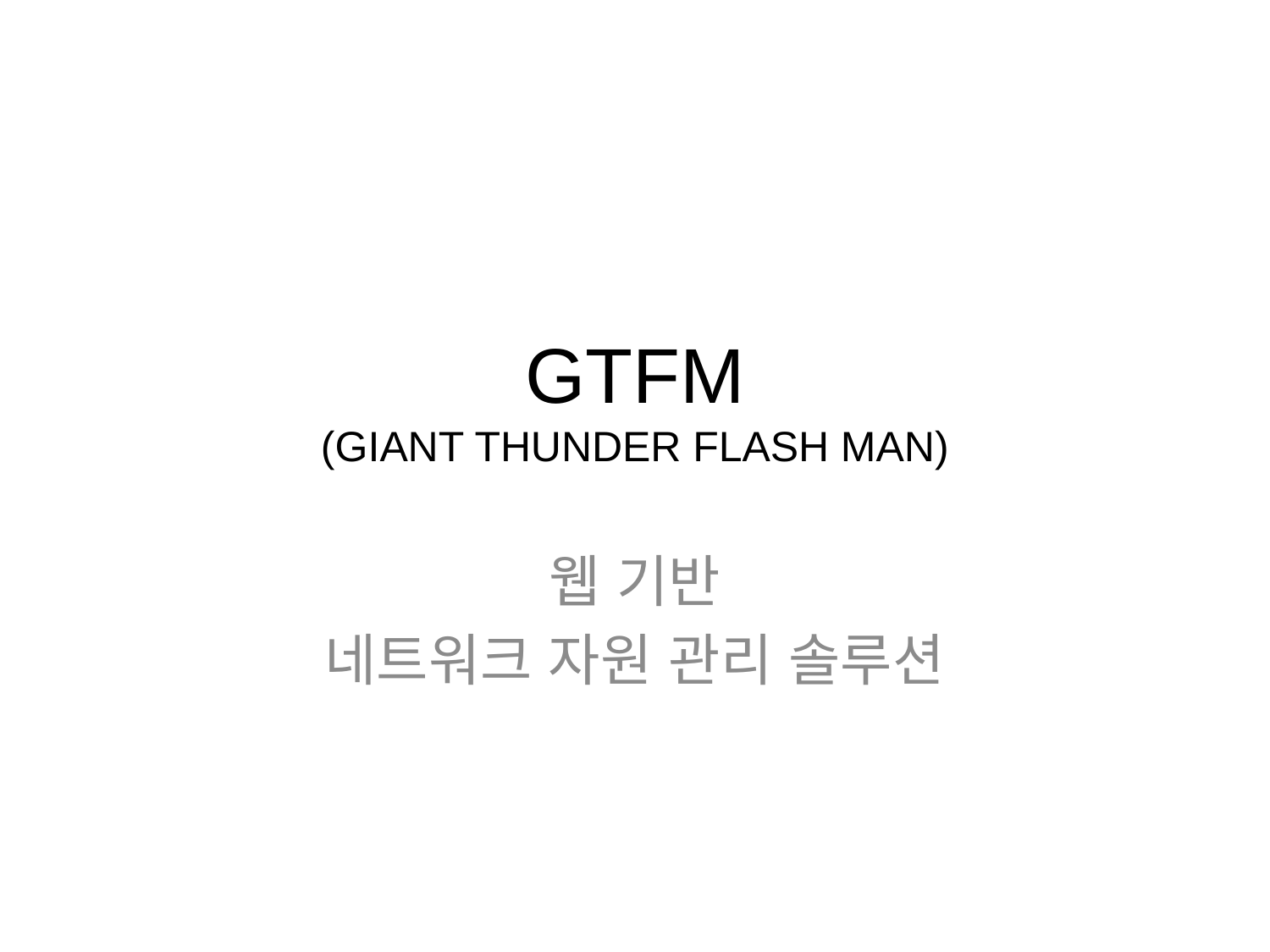

# GTFM (GIANT THUNDER FLASH MAN)
웹 기반
네트워크 자원 관리 솔루션